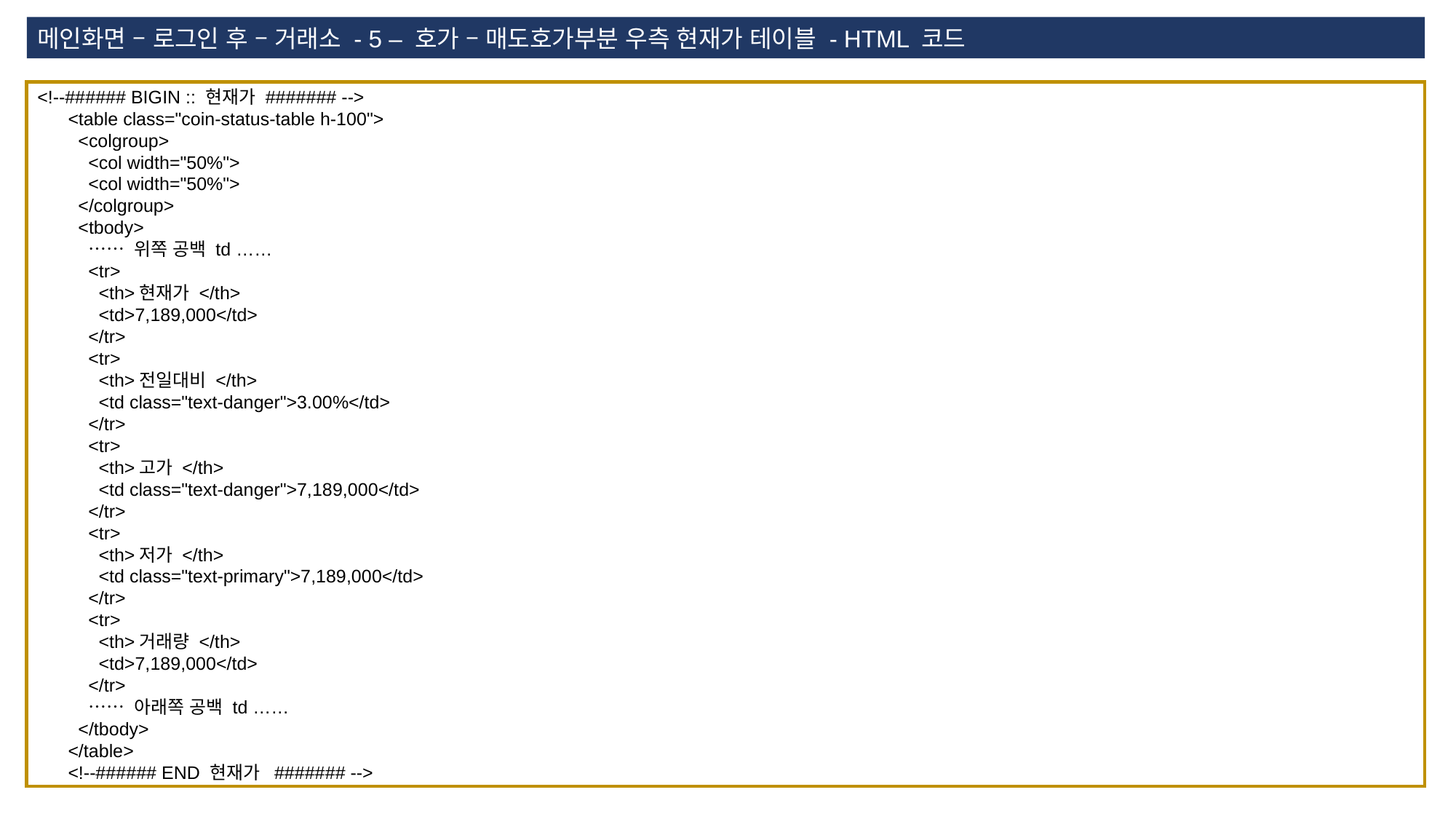

메인화면 – 로그인 후 – 거래소 - 5 – 호가 – 매도호가부분 우측 현재가 테이블 - HTML 코드
<!--###### BIGIN :: 현재가 ####### -->
      <table class="coin-status-table h-100">
        <colgroup>
          <col width="50%">
          <col width="50%">
        </colgroup>
        <tbody>
          …… 위쪽 공백 td ……
          <tr>
            <th>현재가 </th>
            <td>7,189,000</td>
          </tr>
          <tr>
            <th>전일대비 </th>
            <td class="text-danger">3.00%</td>
          </tr>
          <tr>
            <th>고가 </th>
            <td class="text-danger">7,189,000</td>
          </tr>
          <tr>
            <th>저가 </th>
            <td class="text-primary">7,189,000</td>
          </tr>
          <tr>
            <th>거래량 </th>
            <td>7,189,000</td>
          </tr>
          …… 아래쪽 공백 td ……
        </tbody>
      </table>
      <!--###### END 현재가  ####### -->